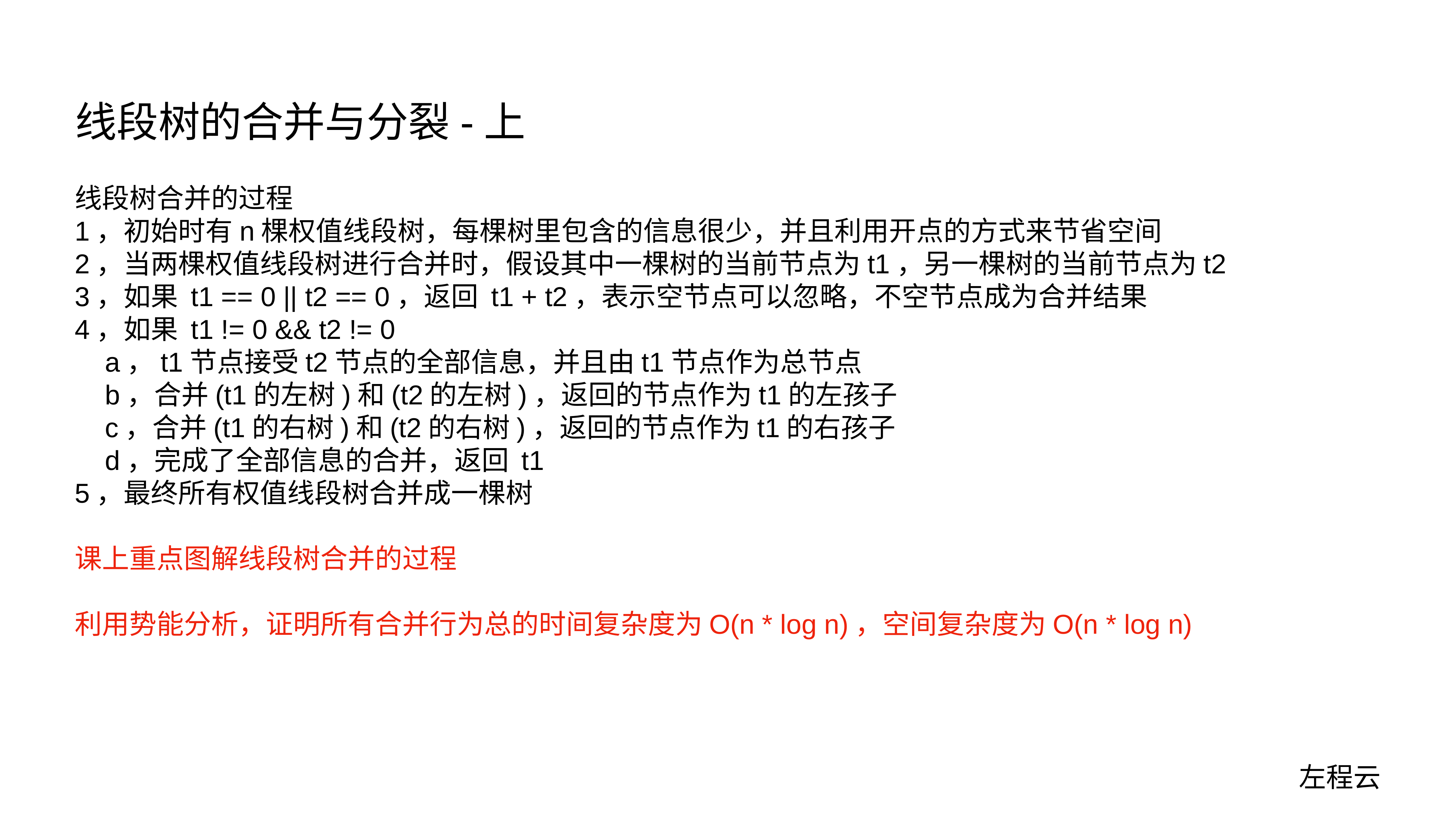

# 线段树的合并与分裂-上
线段树合并的过程
1，初始时有n棵权值线段树，每棵树里包含的信息很少，并且利用开点的方式来节省空间
2，当两棵权值线段树进行合并时，假设其中一棵树的当前节点为t1，另一棵树的当前节点为t2
3，如果 t1 == 0 || t2 == 0，返回 t1 + t2，表示空节点可以忽略，不空节点成为合并结果
4，如果 t1 != 0 && t2 != 0
    a，t1节点接受t2节点的全部信息，并且由t1节点作为总节点
    b，合并(t1的左树)和(t2的左树)，返回的节点作为t1的左孩子
    c，合并(t1的右树)和(t2的右树)，返回的节点作为t1的右孩子
    d，完成了全部信息的合并，返回 t1
5，最终所有权值线段树合并成一棵树

课上重点图解线段树合并的过程

利用势能分析，证明所有合并行为总的时间复杂度为O(n * log n)，空间复杂度为O(n * log n)
左程云